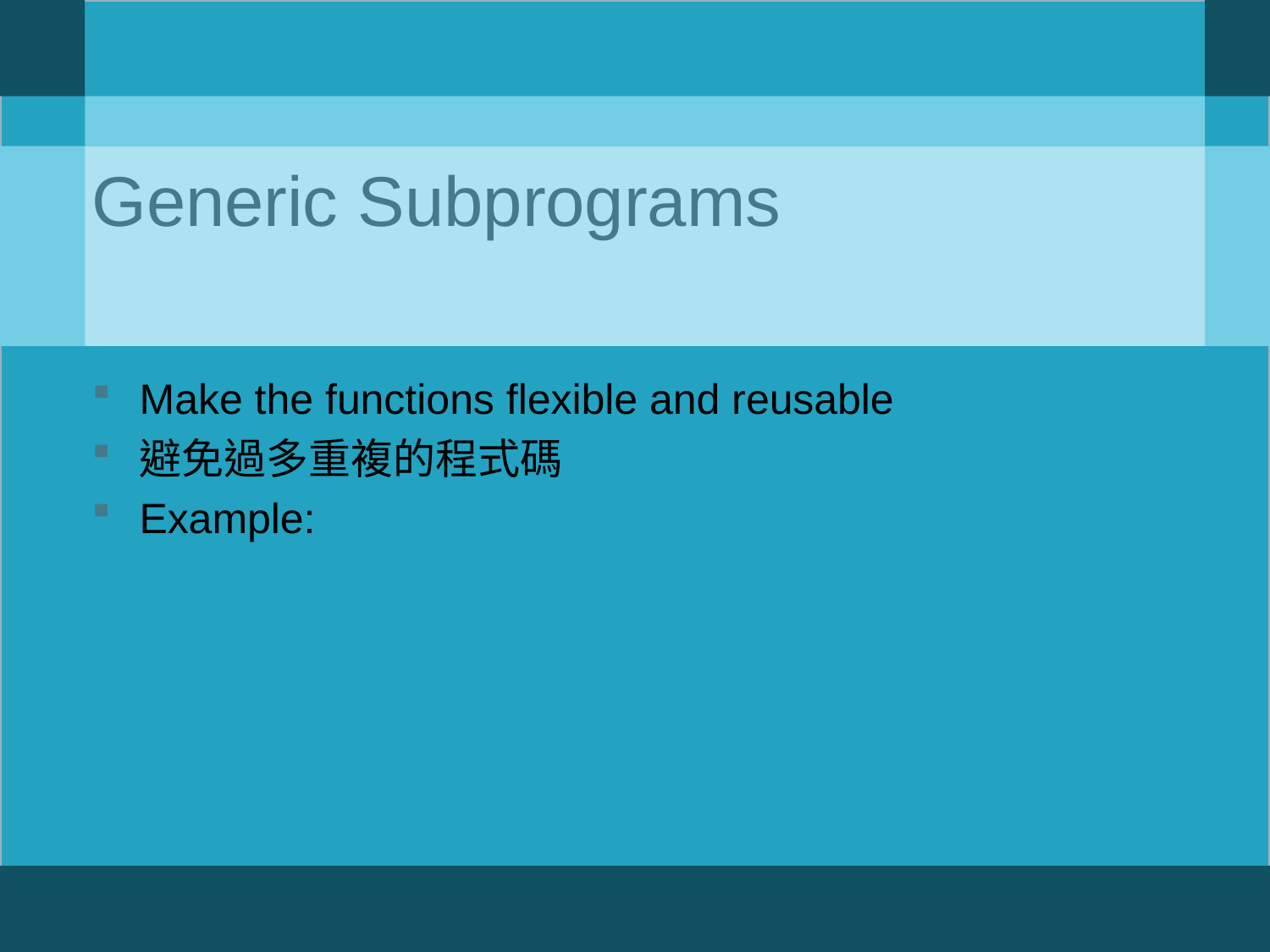

# Generic Subprograms
Make the functions flexible and reusable
避免過多重複的程式碼
Example: